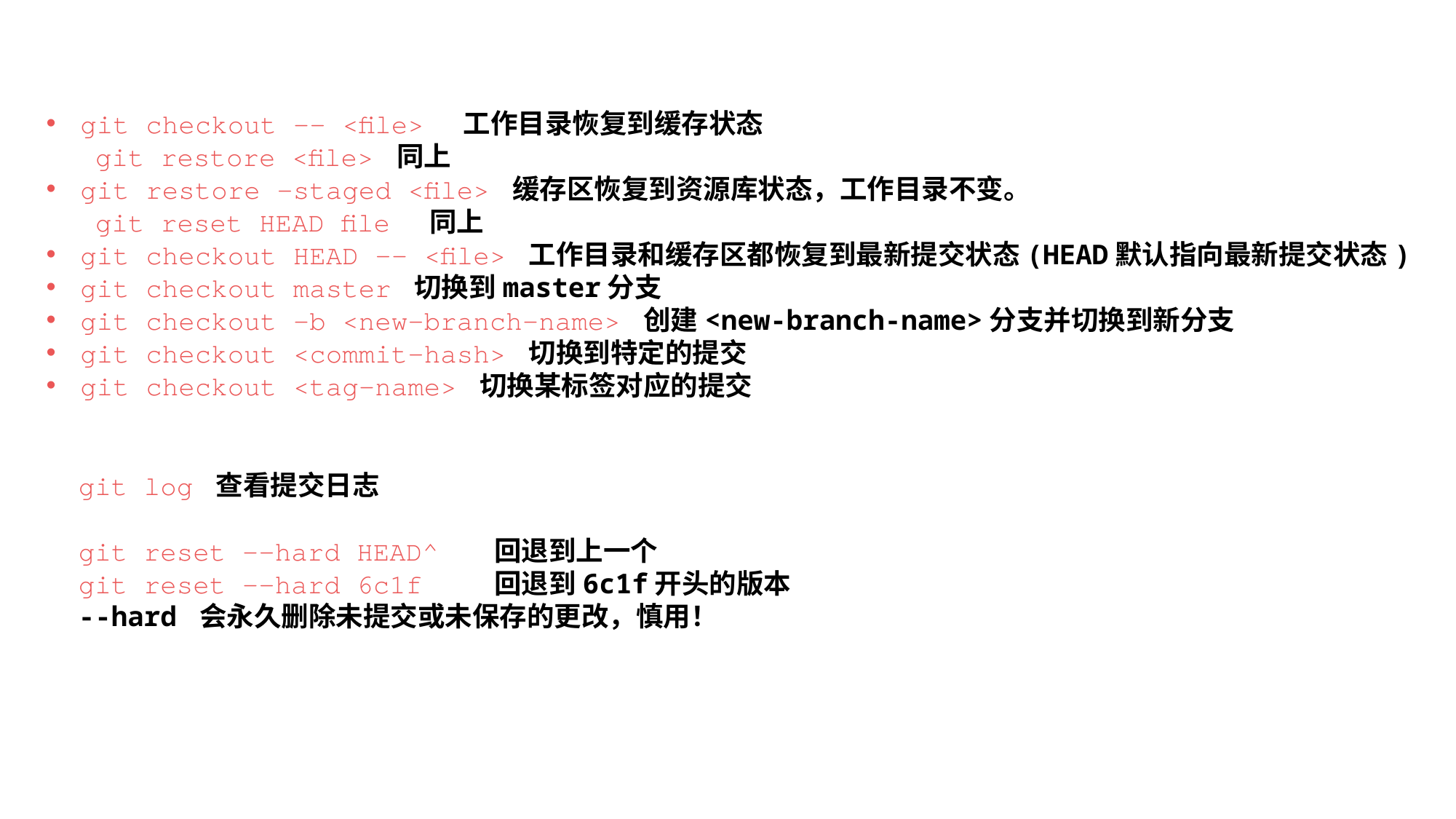

git checkout -- <file>  工作目录恢复到缓存状态
   git restore <file> 同上
git restore –staged <file> 缓存区恢复到资源库状态，工作目录不变。
   git reset HEAD file  同上
git checkout HEAD -- <file> 工作目录和缓存区都恢复到最新提交状态(HEAD默认指向最新提交状态)
git checkout master 切换到master分支
git checkout –b <new-branch-name> 创建<new-branch-name>分支并切换到新分支
git checkout <commit-hash> 切换到特定的提交
git checkout <tag-name> 切换某标签对应的提交
git log 查看提交日志

git reset —-hard HEAD^   回退到上一个
git reset —-hard 6c1f    回退到6c1f开头的版本
--hard 会永久删除未提交或未保存的更改，慎用！